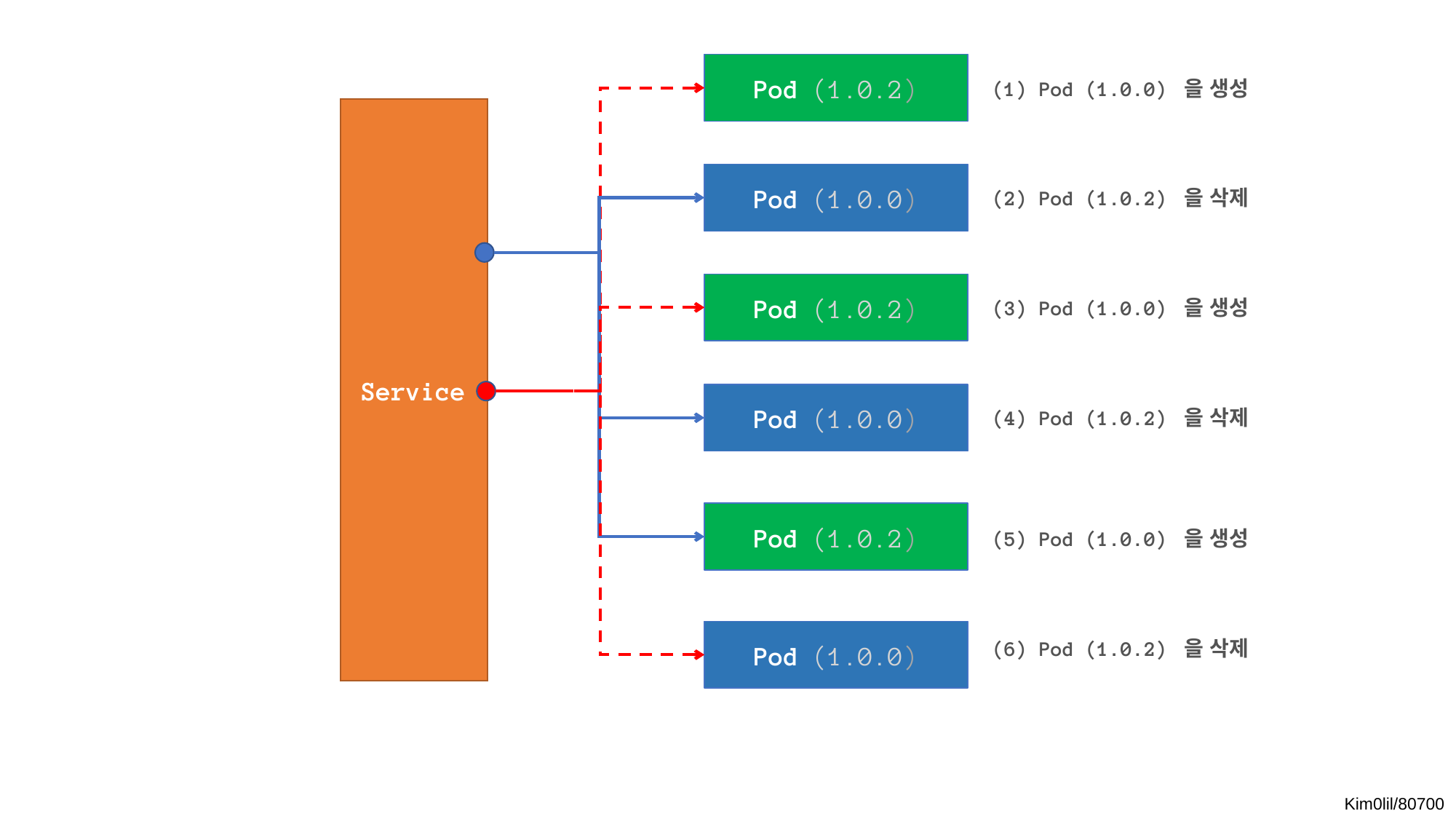

Pod (1.0.2)
(1) Pod (1.0.0) 을 생성
Service
Pod (1.0.0)
(2) Pod (1.0.2) 을 삭제

Pod (1.0.2)
(3) Pod (1.0.0) 을 생성

Pod (1.0.0)
(4) Pod (1.0.2) 을 삭제
Pod (1.0.2)
(5) Pod (1.0.0) 을 생성
Pod (1.0.0)
(6) Pod (1.0.2) 을 삭제
Kim0lil/80700